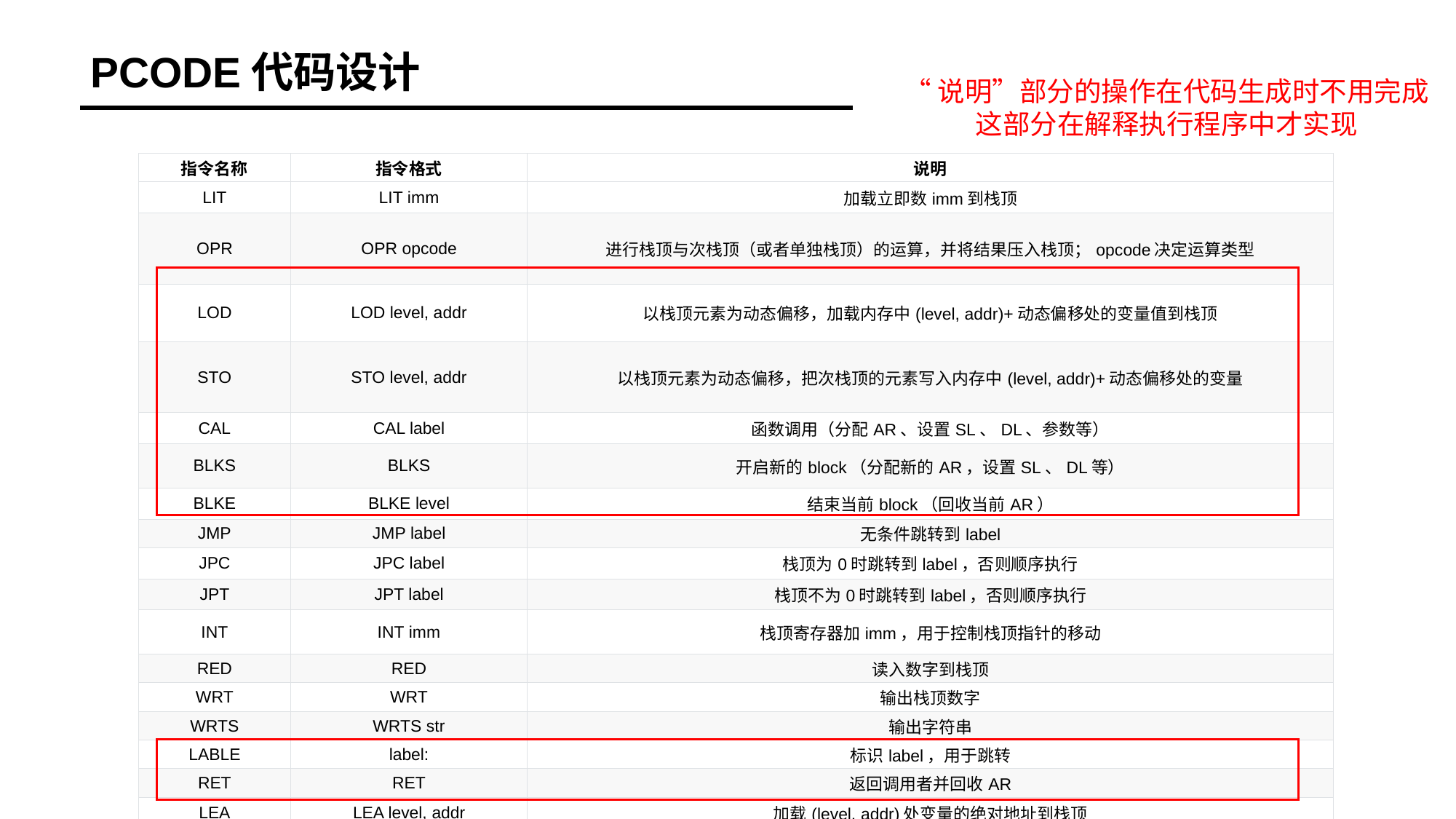

PCODE代码设计
“说明”部分的操作在代码生成时不用完成
这部分在解释执行程序中才实现
| 指令名称 | 指令格式 | 说明 |
| --- | --- | --- |
| LIT | LIT imm | 加载立即数imm到栈顶 |
| OPR | OPR opcode | 进行栈顶与次栈顶（或者单独栈顶）的运算，并将结果压入栈顶；opcode决定运算类型 |
| LOD | LOD level, addr | 以栈顶元素为动态偏移，加载内存中(level, addr)+动态偏移处的变量值到栈顶 |
| STO | STO level, addr | 以栈顶元素为动态偏移，把次栈顶的元素写入内存中(level, addr)+动态偏移处的变量 |
| CAL | CAL label | 函数调用（分配AR、设置SL、DL、参数等） |
| BLKS | BLKS | 开启新的block（分配新的AR，设置SL、DL等） |
| BLKE | BLKE level | 结束当前block（回收当前AR） |
| JMP | JMP label | 无条件跳转到label |
| JPC | JPC label | 栈顶为0时跳转到label，否则顺序执行 |
| JPT | JPT label | 栈顶不为0时跳转到label，否则顺序执行 |
| INT | INT imm | 栈顶寄存器加imm，用于控制栈顶指针的移动 |
| RED | RED | 读入数字到栈顶 |
| WRT | WRT | 输出栈顶数字 |
| WRTS | WRTS str | 输出字符串 |
| LABLE | label: | 标识label，用于跳转 |
| RET | RET | 返回调用者并回收AR |
| LEA | LEA level, addr | 加载(level, addr)处变量的绝对地址到栈顶 |